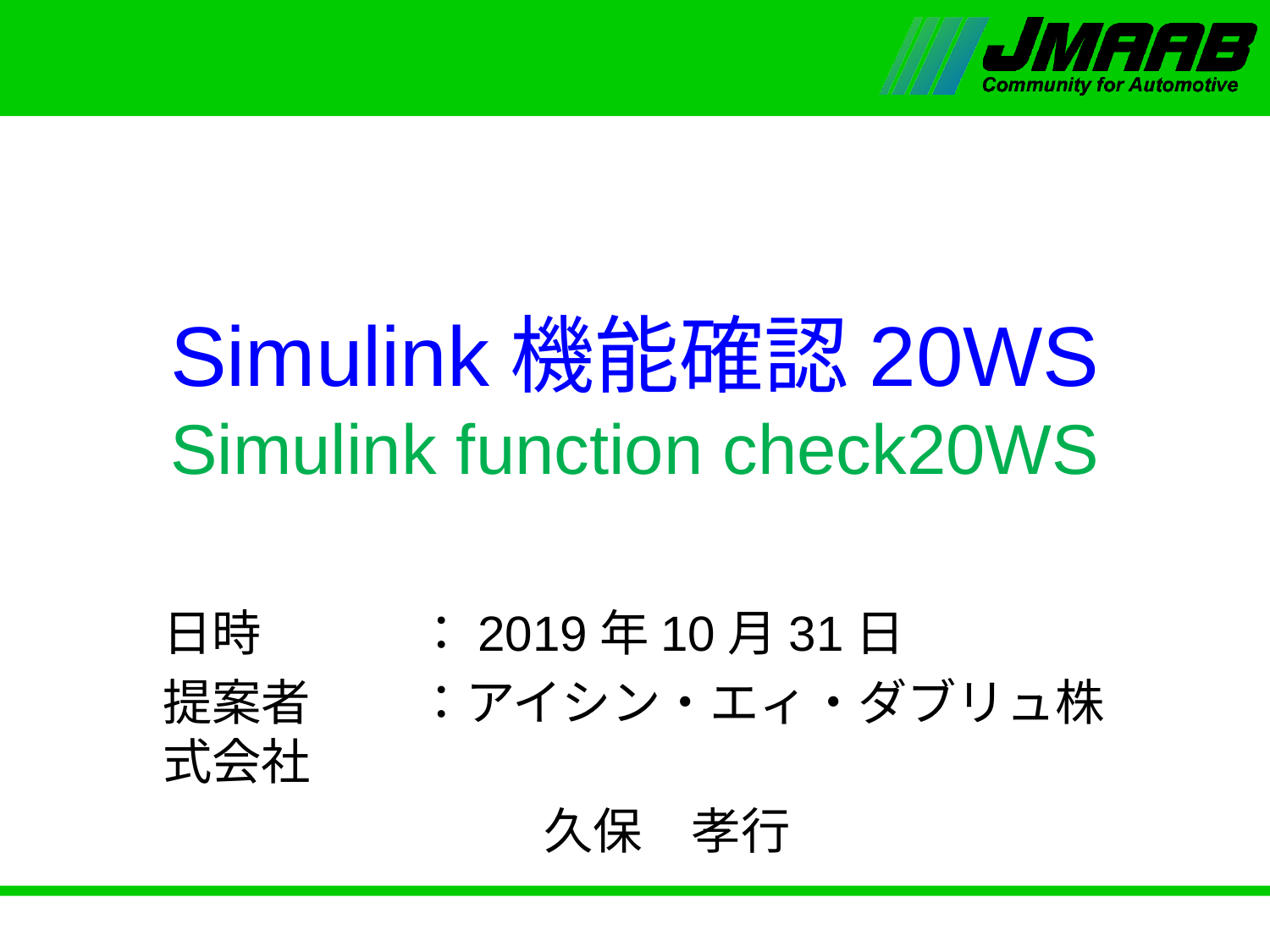

# Simulink機能確認20WS Simulink function check20WS
日時		：2019年10月31日
提案者	：アイシン・エィ・ダブリュ株式会社
		　　	久保　孝行